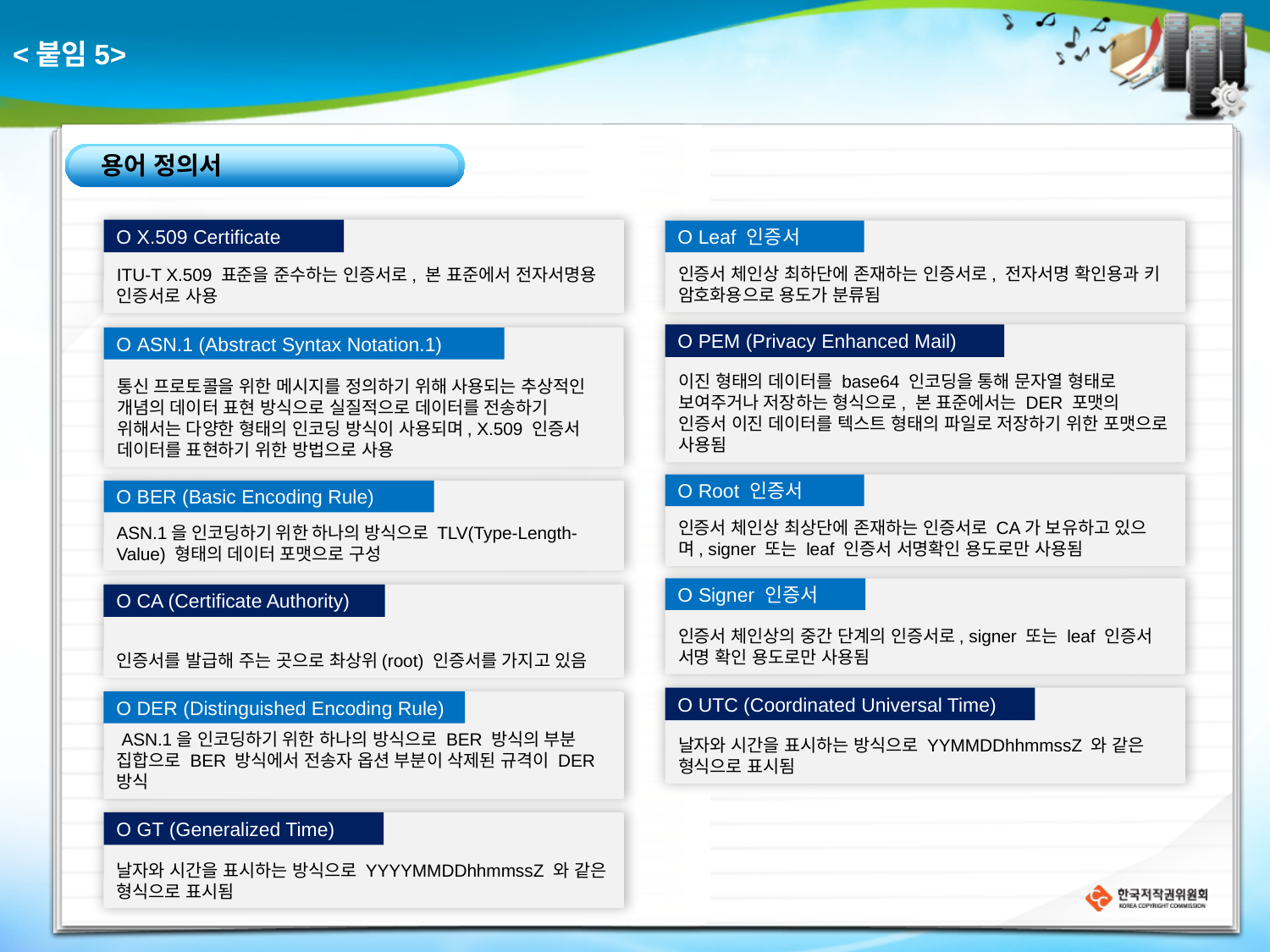

<붙임5>

용어 정의서
O X.509 Certificate
ITU-T X.509 표준을 준수하는 인증서로, 본 표준에서 전자서명용 인증서로 사용
O Leaf 인증서
인증서 체인상 최하단에 존재하는 인증서로, 전자서명 확인용과 키 암호화용으로 용도가 분류됨
이진 형태의 데이터를 base64 인코딩을 통해 문자열 형태로 보여주거나 저장하는 형식으로, 본 표준에서는 DER 포맷의 인증서 이진 데이터를 텍스트 형태의 파일로 저장하기 위한 포맷으로 사용됨
O PEM (Privacy Enhanced Mail)
O ASN.1 (Abstract Syntax Notation.1)
통신 프로토콜을 위한 메시지를 정의하기 위해 사용되는 추상적인 개념의 데이터 표현 방식으로 실질적으로 데이터를 전송하기 위해서는 다양한 형태의 인코딩 방식이 사용되며, X.509 인증서 데이터를 표현하기 위한 방법으로 사용
O Root 인증서
인증서 체인상 최상단에 존재하는 인증서로 CA가 보유하고 있으며, signer 또는 leaf 인증서 서명확인 용도로만 사용됨
O BER (Basic Encoding Rule)
ASN.1을 인코딩하기 위한 하나의 방식으로 TLV(Type-Length-Value) 형태의 데이터 포맷으로 구성
O Signer 인증서
인증서 체인상의 중간 단계의 인증서로, signer 또는 leaf 인증서 서명 확인 용도로만 사용됨
O CA (Certificate Authority)
인증서를 발급해 주는 곳으로 촤상위(root) 인증서를 가지고 있음
날자와 시간을 표시하는 방식으로 YYMMDDhhmmssZ 와 같은 형식으로 표시됨
O UTC (Coordinated Universal Time)
 ASN.1을 인코딩하기 위한 하나의 방식으로 BER 방식의 부분 집합으로 BER 방식에서 전송자 옵션 부분이 삭제된 규격이 DER 방식
O DER (Distinguished Encoding Rule)
날자와 시간을 표시하는 방식으로 YYYYMMDDhhmmssZ 와 같은 형식으로 표시됨
O GT (Generalized Time)